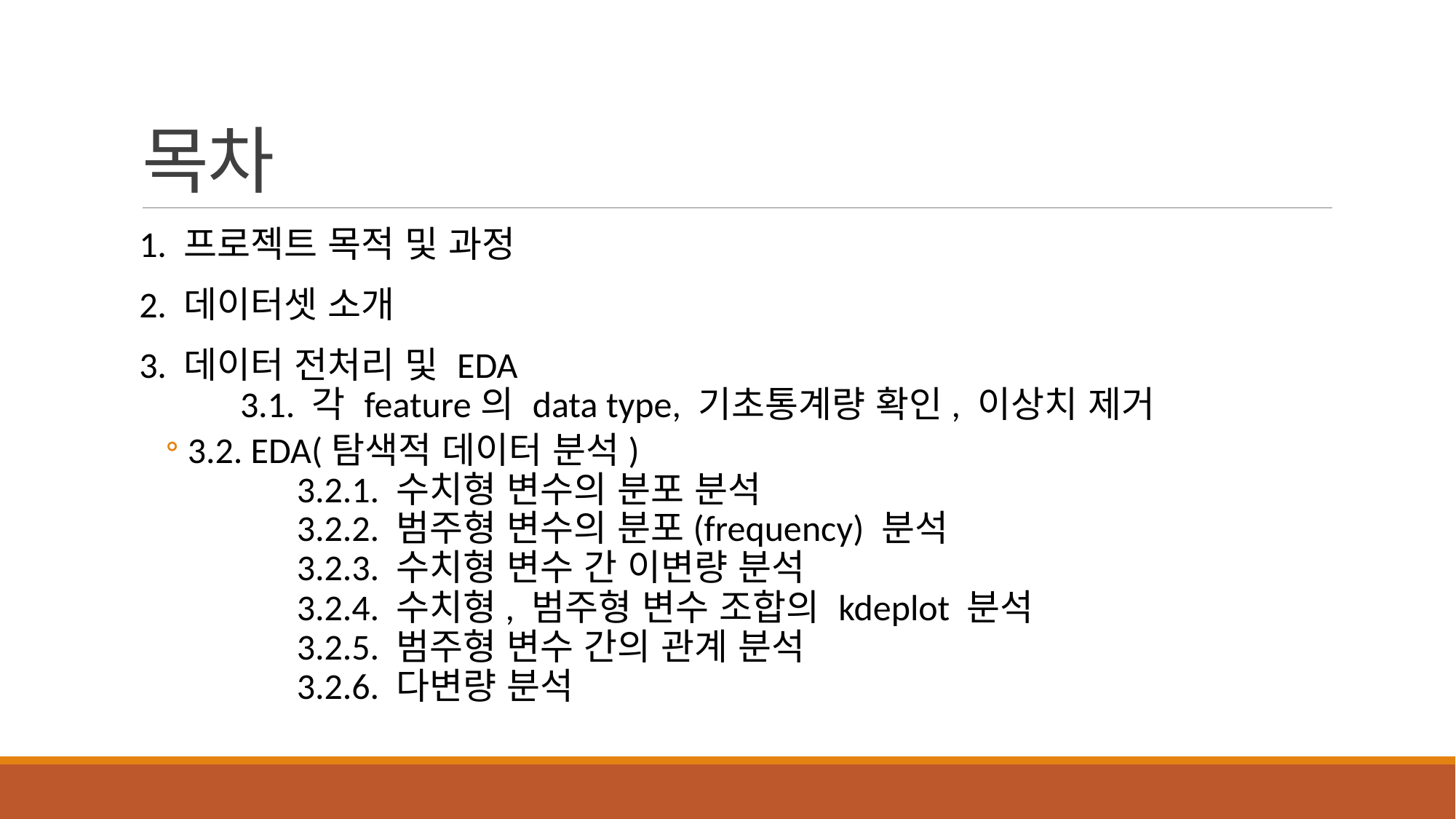

# 목차
1. 프로젝트 목적 및 과정
2. 데이터셋 소개
3. 데이터 전처리 및 EDA
 	3.1. 각 feature의 data type, 기초통계량 확인, 이상치 제거
3.2. EDA(탐색적 데이터 분석)
	3.2.1. 수치형 변수의 분포 분석
	3.2.2. 범주형 변수의 분포(frequency) 분석
	3.2.3. 수치형 변수 간 이변량 분석
	3.2.4. 수치형, 범주형 변수 조합의 kdeplot 분석
	3.2.5. 범주형 변수 간의 관계 분석
	3.2.6. 다변량 분석